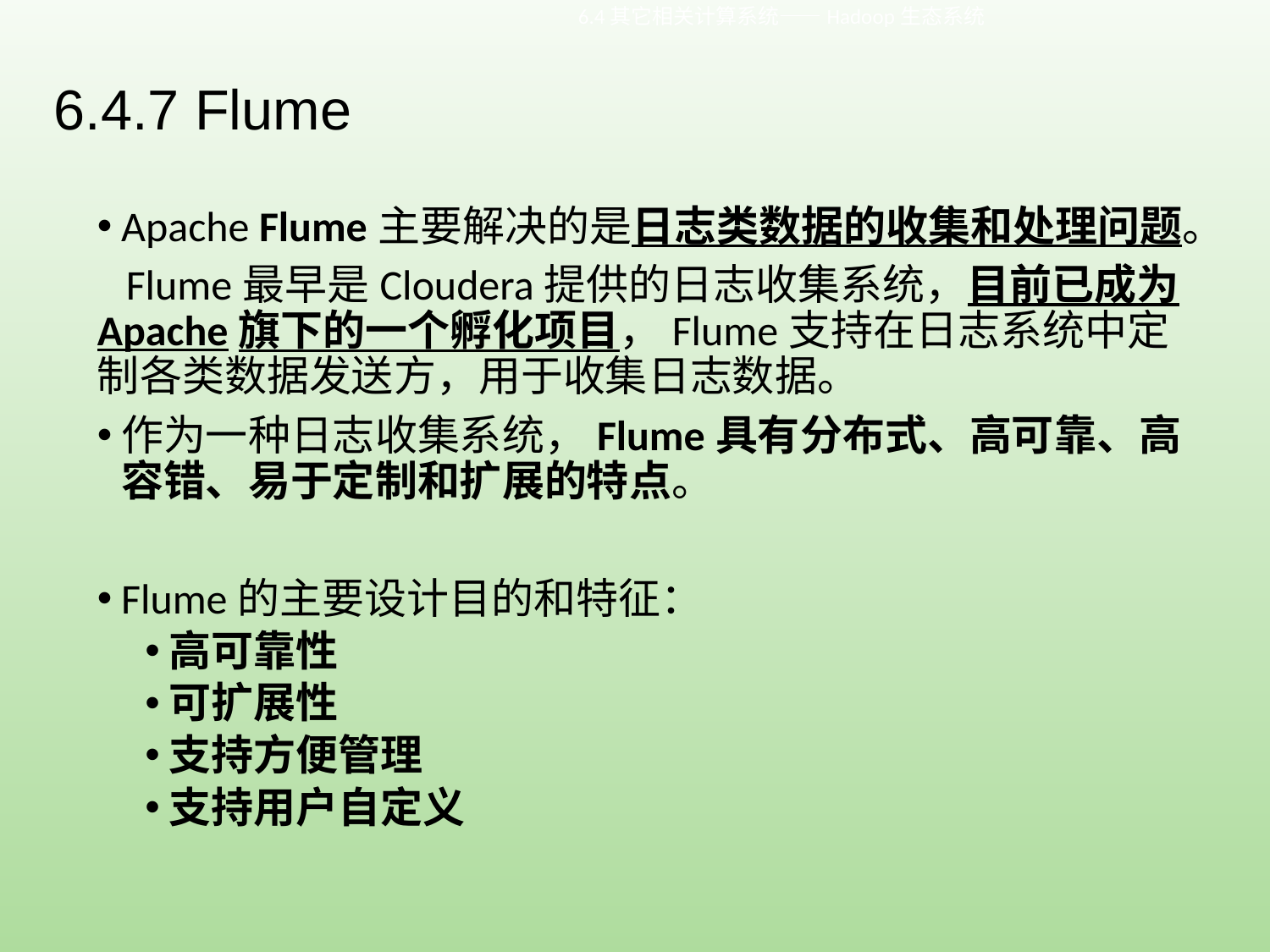

6.4其它相关计算系统——Hadoop生态系统
# 6.4.7 Flume
Apache Flume主要解决的是日志类数据的收集和处理问题。
   Flume最早是Cloudera提供的日志收集系统，目前已成为Apache旗下的一个孵化项目，Flume支持在日志系统中定制各类数据发送方，用于收集日志数据。
作为一种日志收集系统，Flume具有分布式、高可靠、高容错、易于定制和扩展的特点。

Flume的主要设计目的和特征：
高可靠性
可扩展性
支持方便管理
支持用户自定义